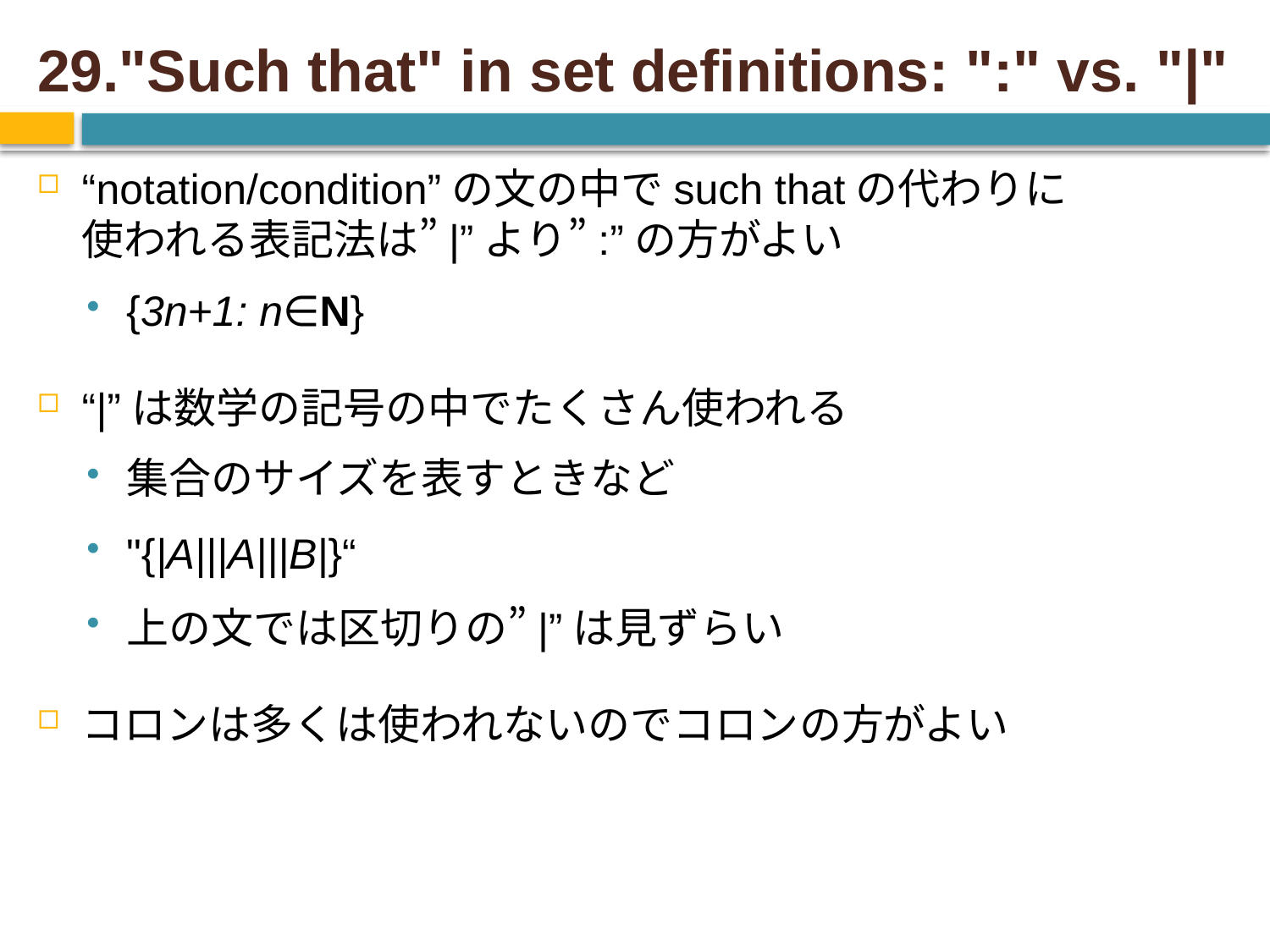

# 29."Such that" in set definitions: ":" vs. "|"
“notation/condition”の文の中でsuch thatの代わりに
使われる表記法は”|”より”:”の方がよい
{3n+1: n∈N}
“|”は数学の記号の中でたくさん使われる
集合のサイズを表すときなど
"{|A|||A|||B|}“
上の文では区切りの”|”は見ずらい
コロンは多くは使われないのでコロンの方がよい